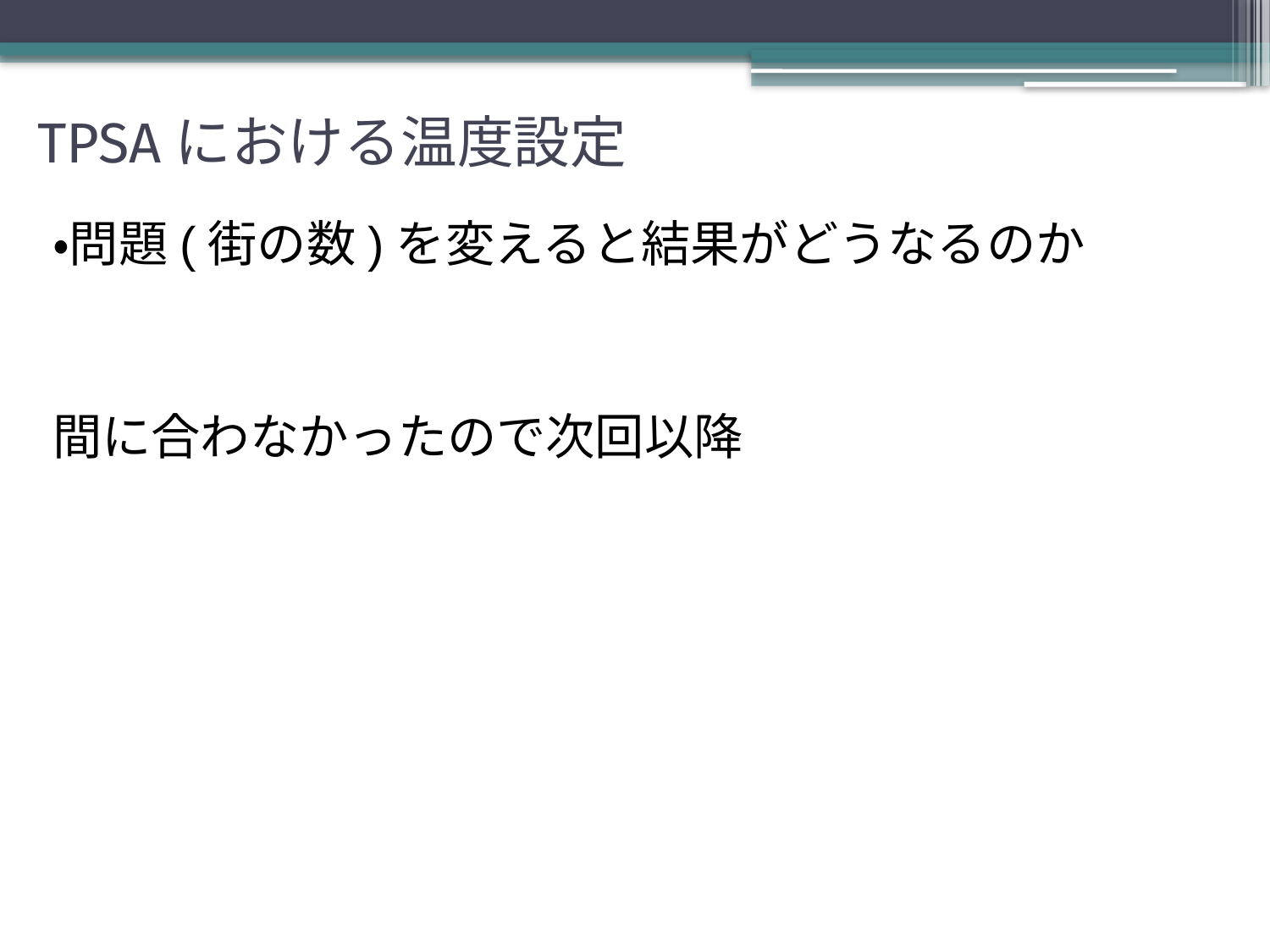

# TPSAにおける温度設定
・問題(街の数)を変えると結果がどうなるのか

間に合わなかったので次回以降